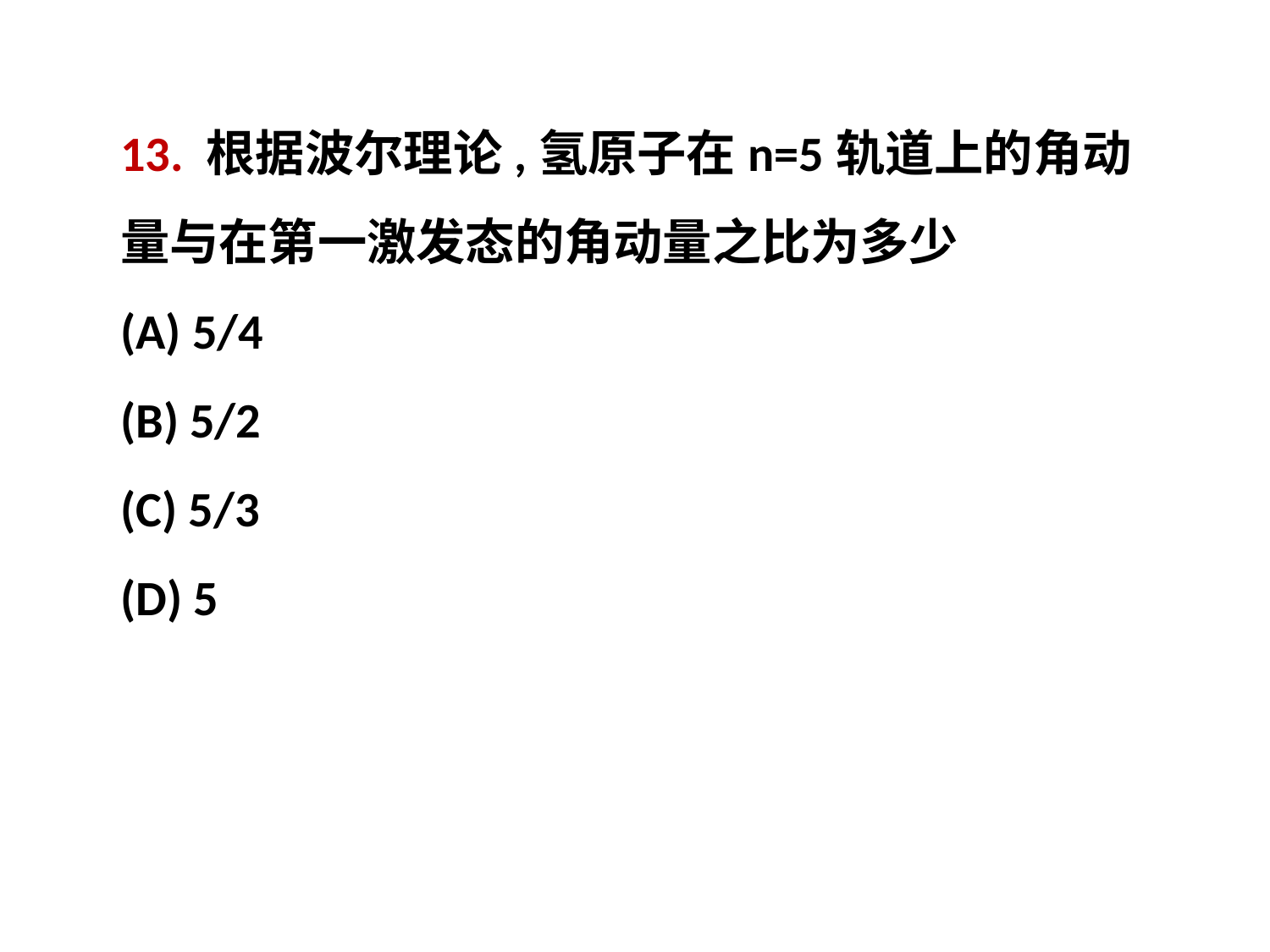

13. 根据波尔理论,氢原子在n=5轨道上的角动量与在第一激发态的角动量之比为多少
(A) 5/4
(B) 5/2
(C) 5/3
(D) 5